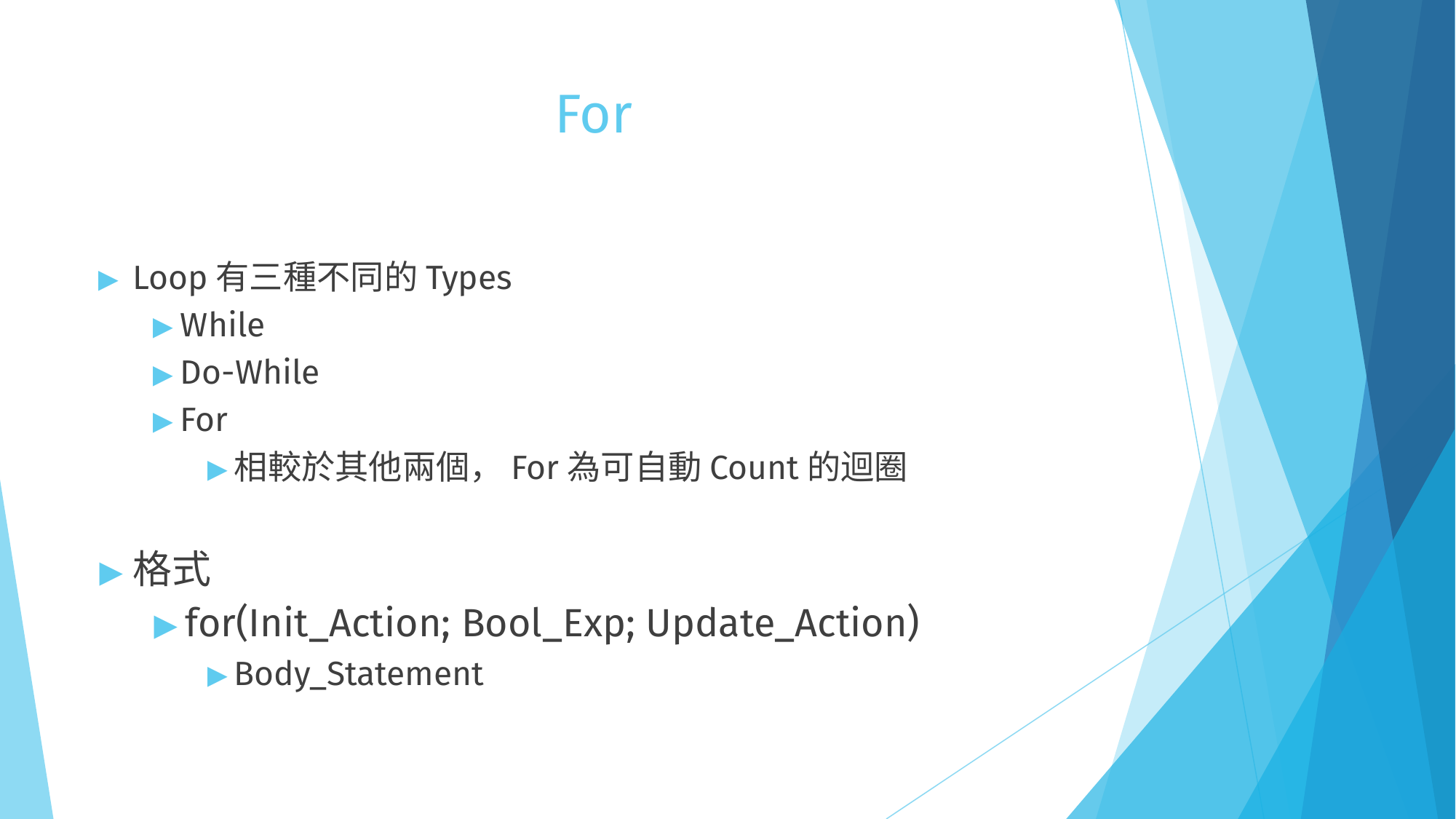

# For
Loop有三種不同的Types
While
Do-While
For
相較於其他兩個，For為可自動Count的迴圈

格式
for(Init_Action; Bool_Exp; Update_Action)
Body_Statement